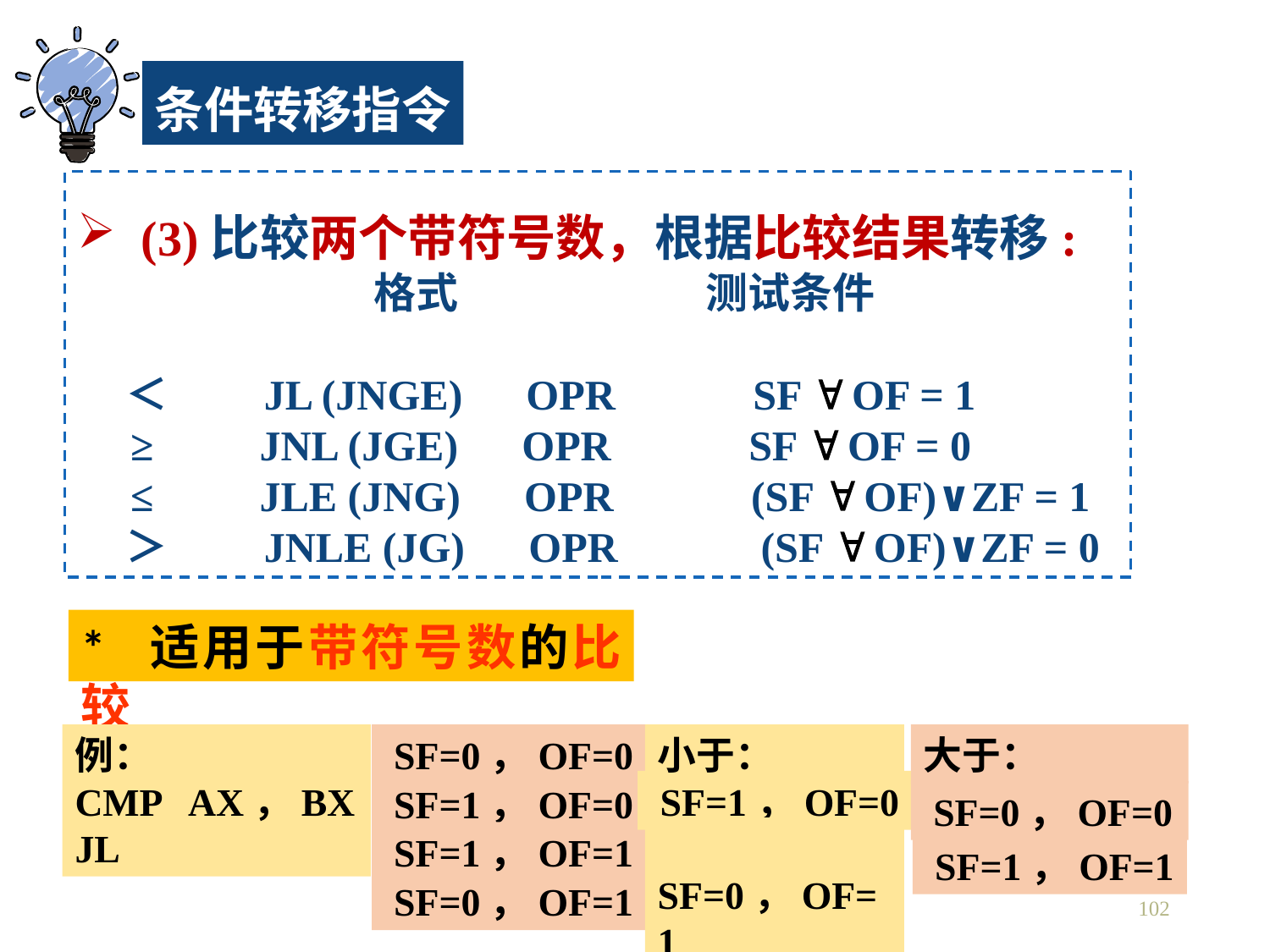

条件转移指令
(3)比较两个带符号数，根据比较结果转移:
                              格式                          测试条件

    ＜         JL (JNGE)      OPR             SF ∀ OF = 1
     ≥          JNL (JGE)      OPR             SF ∀ OF = 0
     ≤          JLE (JNG)      OPR             (SF ∀ OF)∨ZF = 1
    ＞         JNLE (JG)      OPR               (SF ∀ OF)∨ZF = 0

*  适用于带符号数的比较
例：
CMP   AX，BX
JL
 SF=0，OF=0
 SF=1，OF=0
 SF=1，OF=1
 SF=0，OF=1
小于：
 SF=1，OF=0
 SF=0，OF=1
大于：
 SF=0，OF=0
 SF=1，OF=1
102